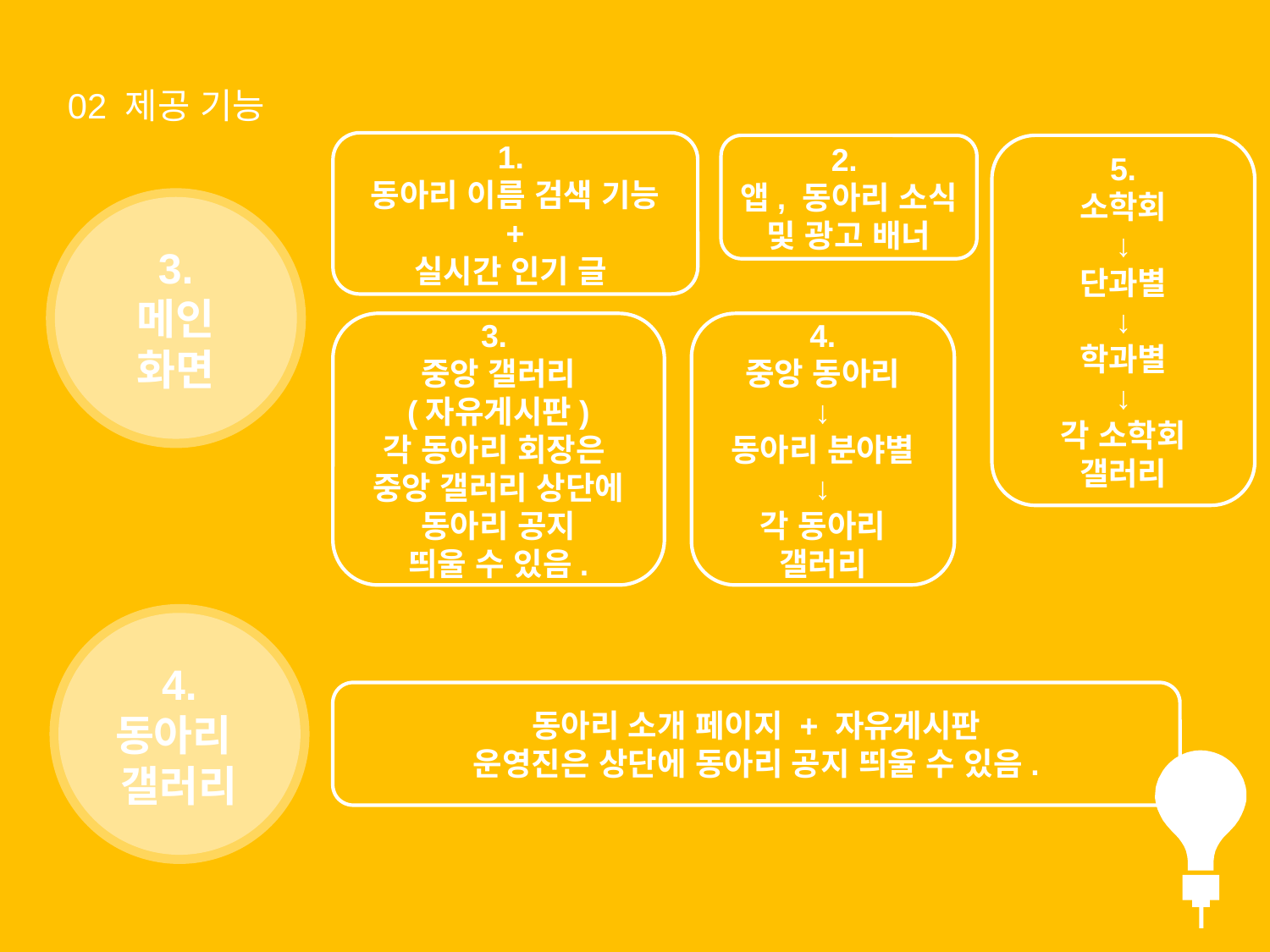

02 제공 기능
1.
동아리 이름 검색 기능
+
실시간 인기 글
2.
앱, 동아리 소식 및 광고 배너
5.
소학회
↓
단과별
↓
학과별
↓
각 소학회 갤러리
3.
메인 화면

3.
중앙 갤러리
(자유게시판)
각 동아리 회장은
중앙 갤러리 상단에
동아리 공지
띄울 수 있음.
4.
중앙 동아리
↓
동아리 분야별
↓
각 동아리 갤러리
4.
동아리
갤러리

동아리 소개 페이지 + 자유게시판
운영진은 상단에 동아리 공지 띄울 수 있음.